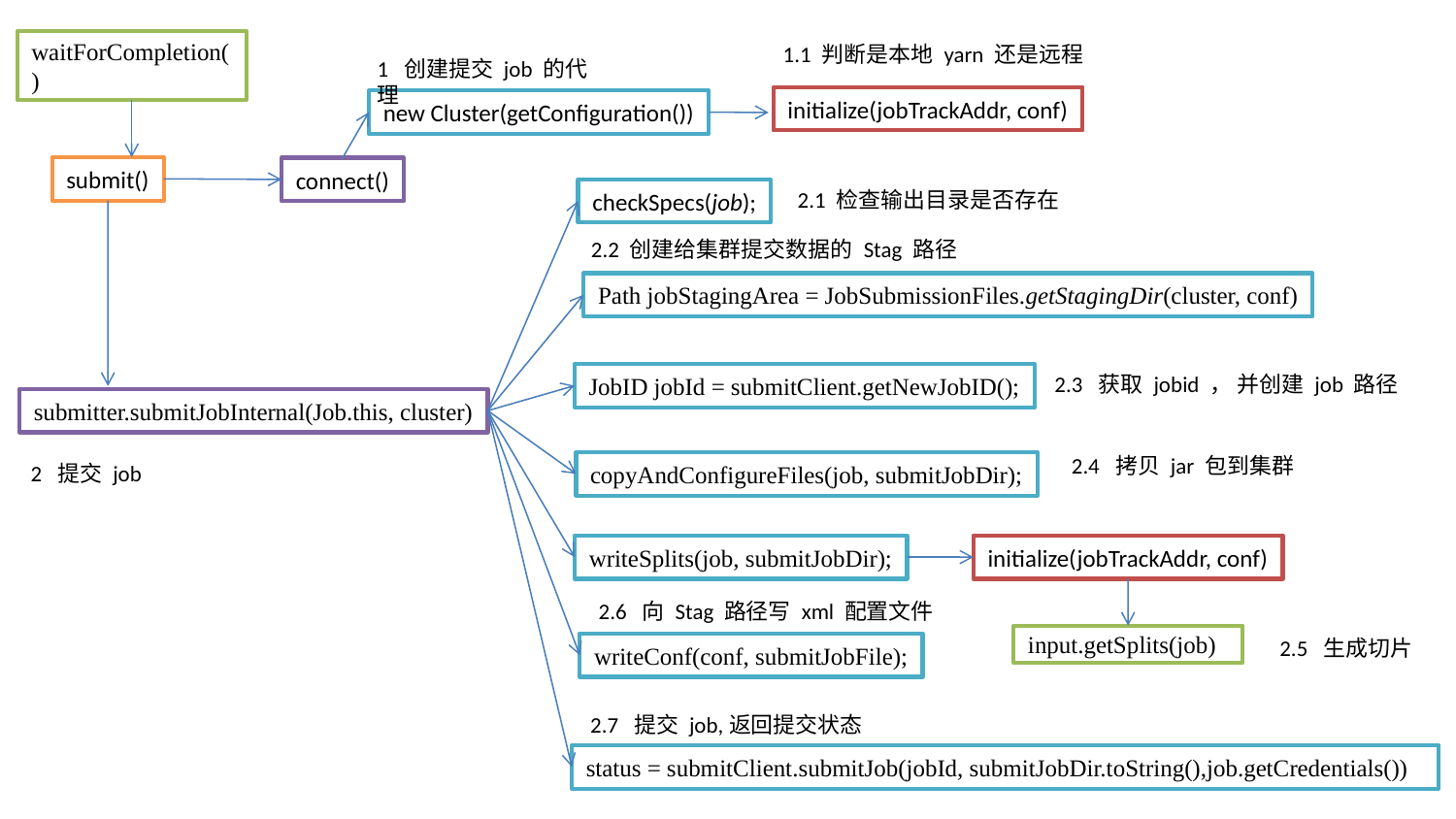

waitForCompletion()
1.1 判断是本地 yarn 还是远程
1  创建提交 job 的代理
initialize(jobTrackAddr, conf)
new Cluster(getConfiguration())
submit()
connect()
2.1 检查输出目录是否存在
checkSpecs(job);
2.2 创建给集群提交数据的 Stag 路径
Path jobStagingArea = JobSubmissionFiles.getStagingDir(cluster, conf)
2.3  获取 jobid ， 并创建 job 路径
JobID jobId = submitClient.getNewJobID();
submitter.submitJobInternal(Job.this, cluster)

2.4  拷贝 jar 包到集群
copyAndConfigureFiles(job, submitJobDir);
2  提交 job
initialize(jobTrackAddr, conf)
writeSplits(job, submitJobDir);
2.6  向 Stag 路径写 xml 配置文件
input.getSplits(job)
2.5  生成切片
writeConf(conf, submitJobFile);
2.7  提交 job,返回提交状态
status = submitClient.submitJob(jobId, submitJobDir.toString(),job.getCredentials())